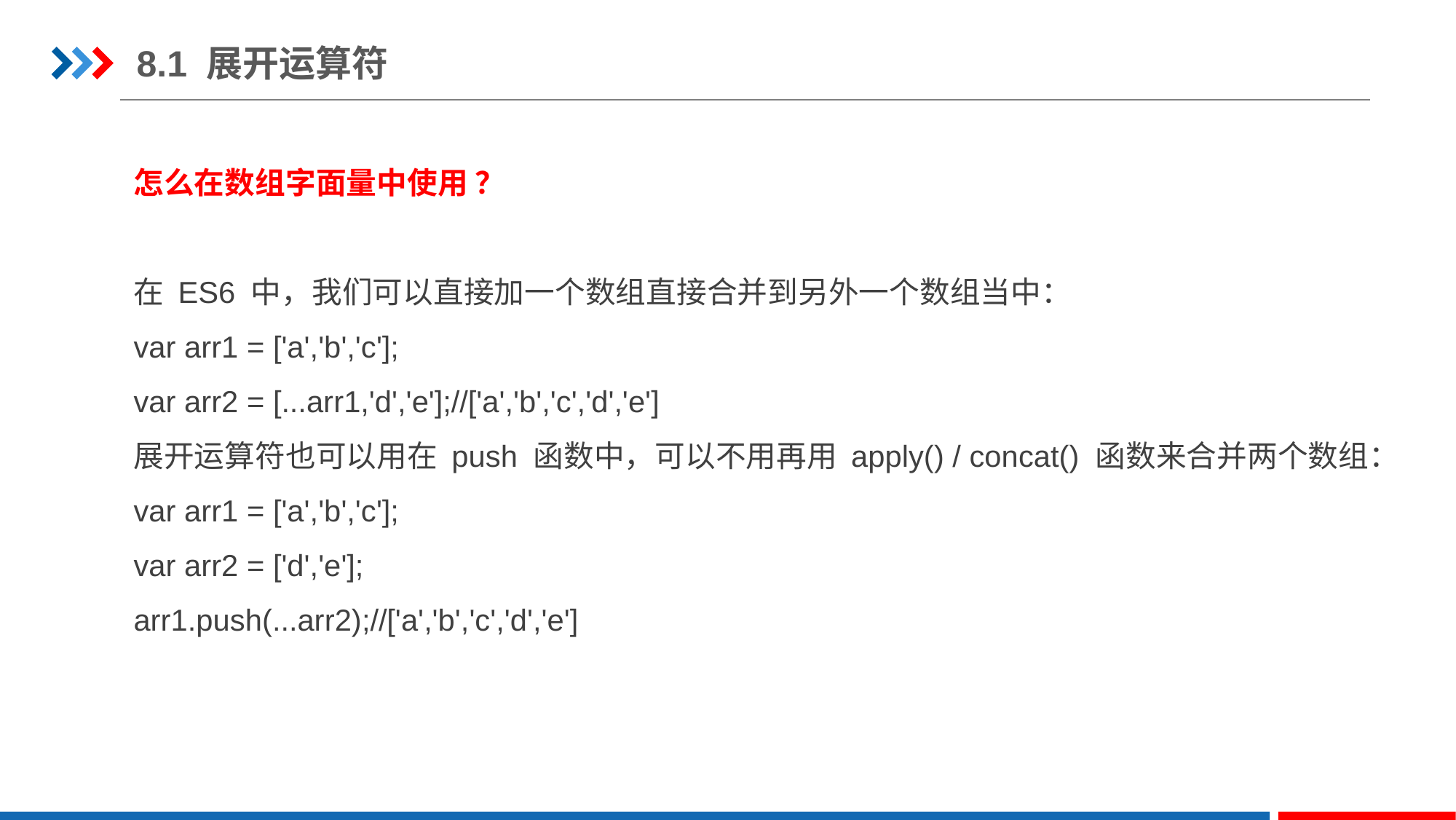

8.1 展开运算符
怎么在数组字面量中使用 ？

在 ES6 中，我们可以直接加一个数组直接合并到另外一个数组当中：
var arr1 = ['a','b','c'];
var arr2 = [...arr1,'d','e'];//['a','b','c','d','e']
展开运算符也可以用在 push 函数中，可以不用再用 apply() / concat() 函数来合并两个数组：
var arr1 = ['a','b','c'];
var arr2 = ['d','e'];
arr1.push(...arr2);//['a','b','c','d','e']